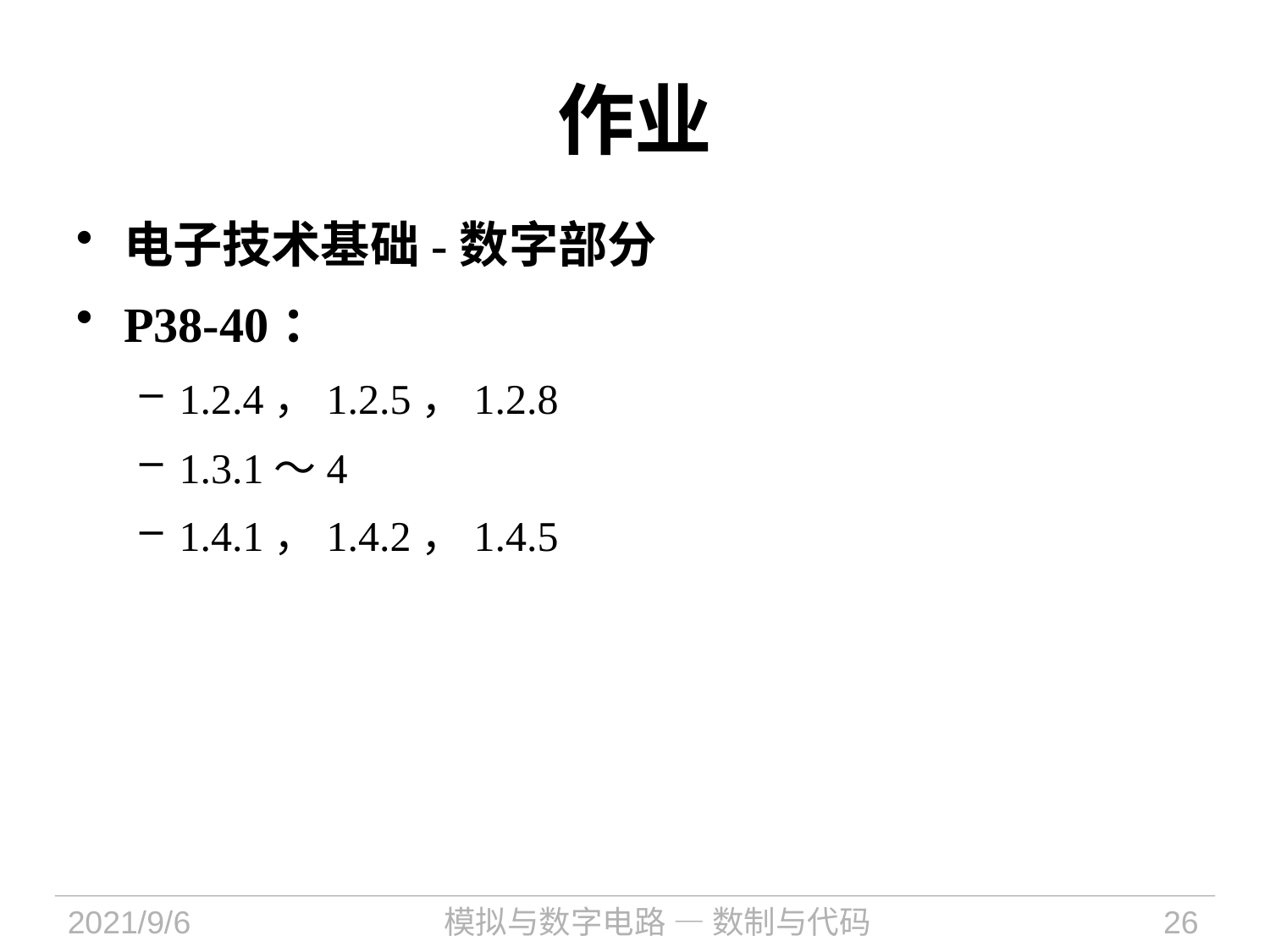

# 作业
电子技术基础-数字部分
P38-40：
1.2.4，1.2.5，1.2.8
1.3.1～4
1.4.1，1.4.2，1.4.5
2021/9/6
模拟与数字电路 — 数制与代码
26